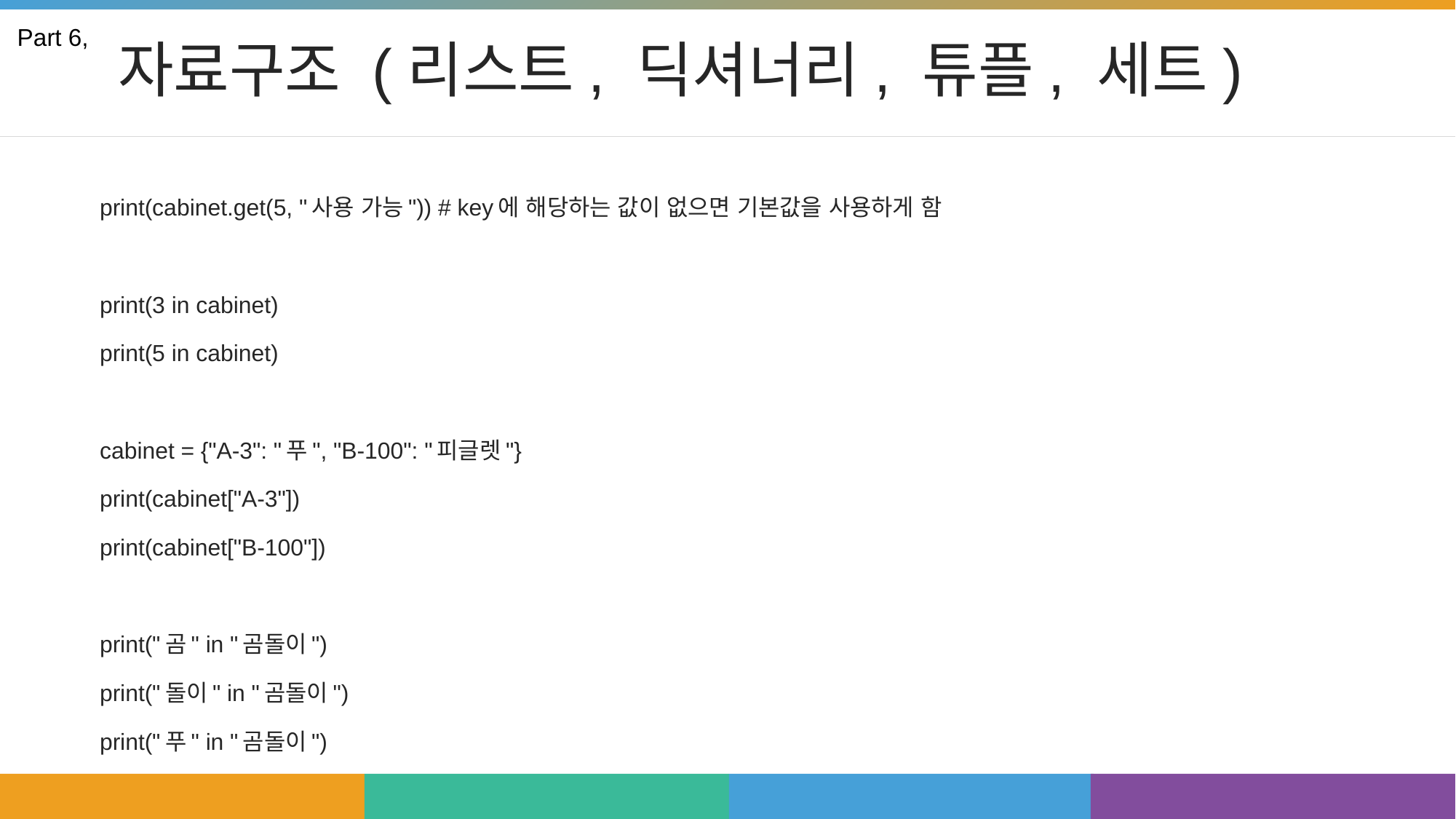

# 자료구조 (리스트, 딕셔너리, 튜플, 세트)
Part 6,
print(cabinet.get(5, "사용 가능")) # key에 해당하는 값이 없으면 기본값을 사용하게 함

print(3 in cabinet)
print(5 in cabinet)

cabinet = {"A-3": "푸", "B-100": "피글렛"}
print(cabinet["A-3"])
print(cabinet["B-100"])

print("곰" in "곰돌이")
print("돌이" in "곰돌이")
print("푸" in "곰돌이")